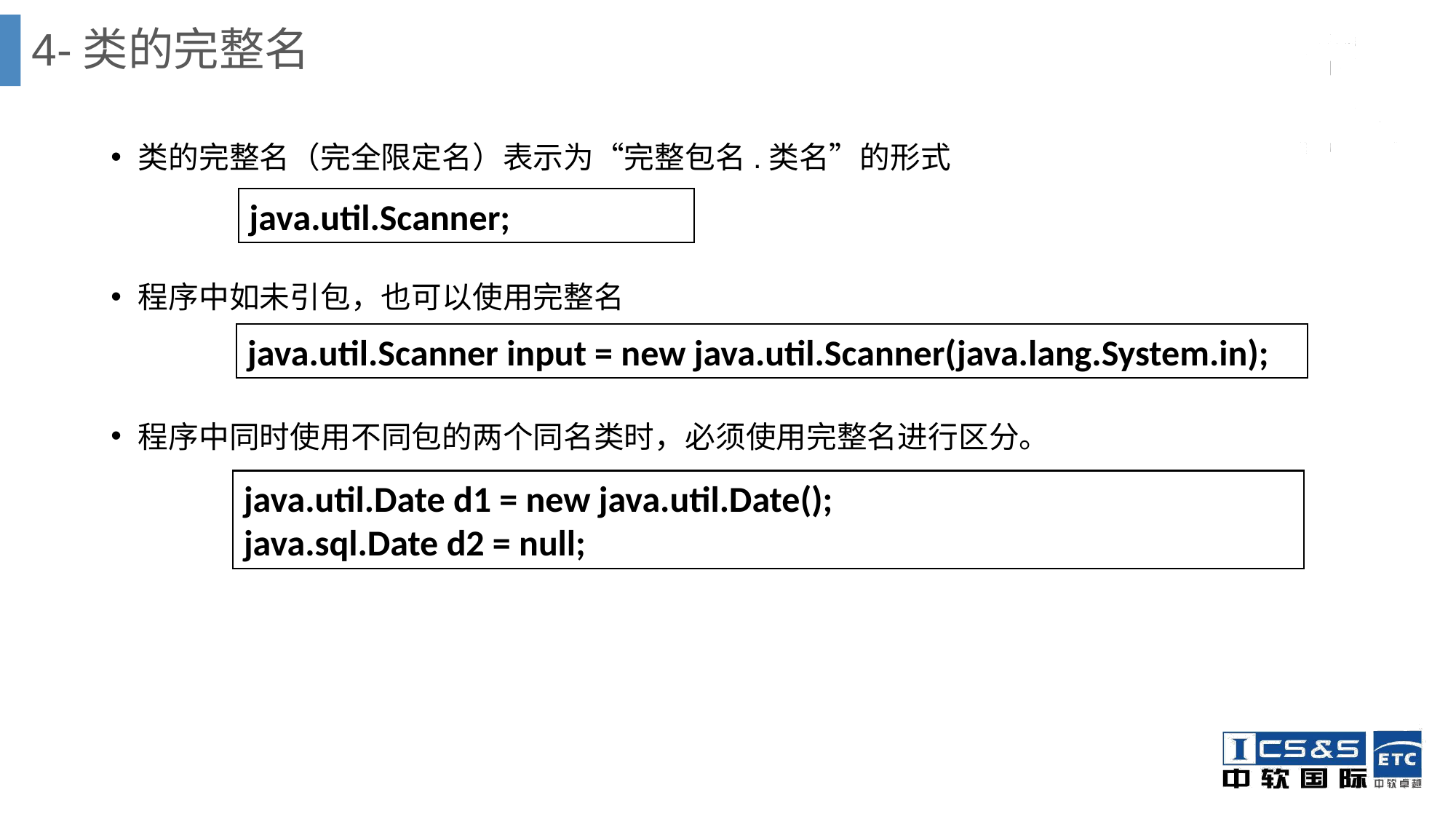

# 4-类的完整名
类的完整名（完全限定名）表示为“完整包名.类名”的形式

程序中如未引包，也可以使用完整名

程序中同时使用不同包的两个同名类时，必须使用完整名进行区分。

java.util.Scanner;
java.util.Scanner input = new java.util.Scanner(java.lang.System.in);
java.util.Date d1 = new java.util.Date();
java.sql.Date d2 = null;